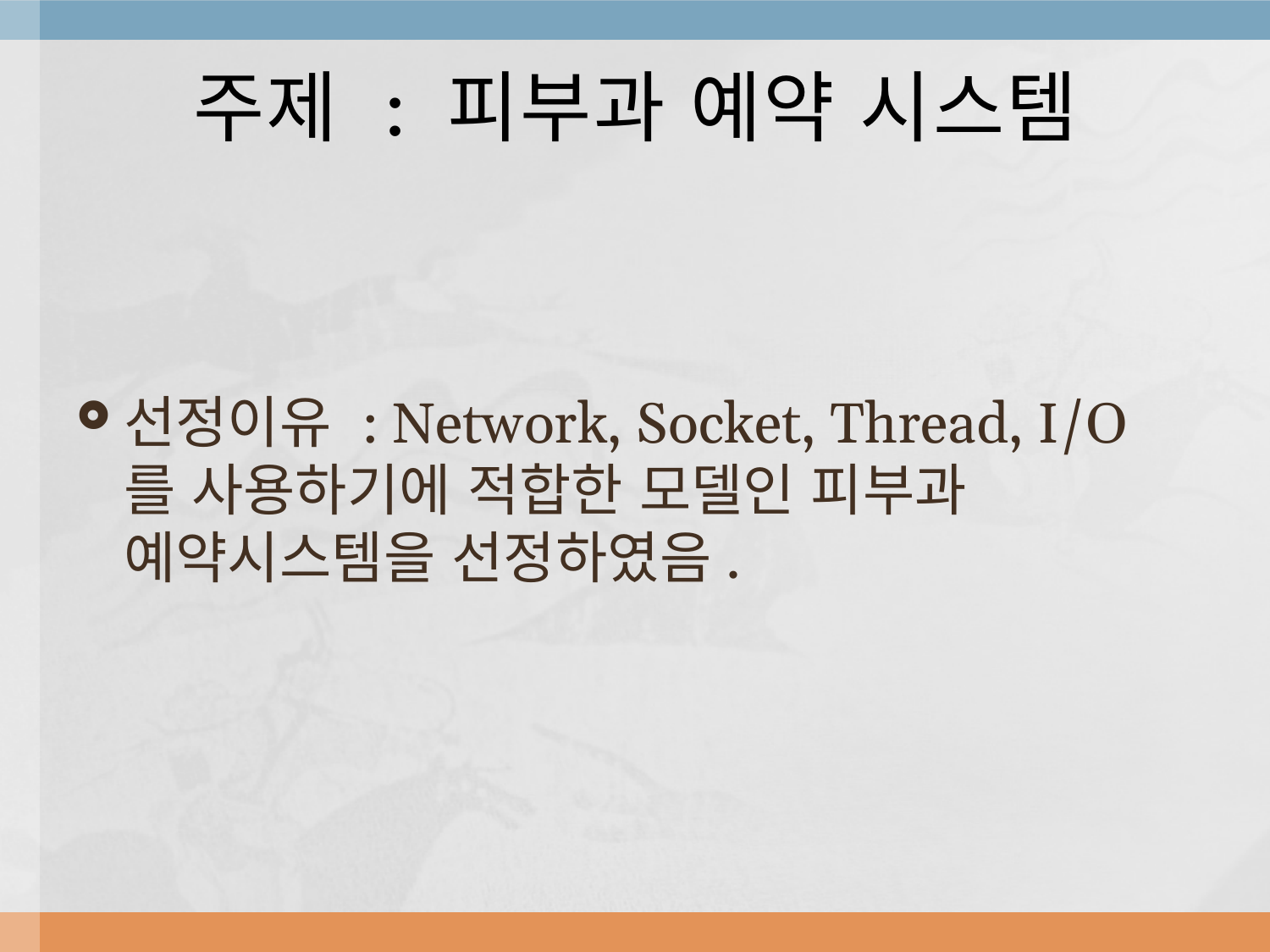

# 주제 : 피부과 예약 시스템

선정이유 : Network, Socket, Thread, I/O 를 사용하기에 적합한 모델인 피부과 예약시스템을 선정하였음.